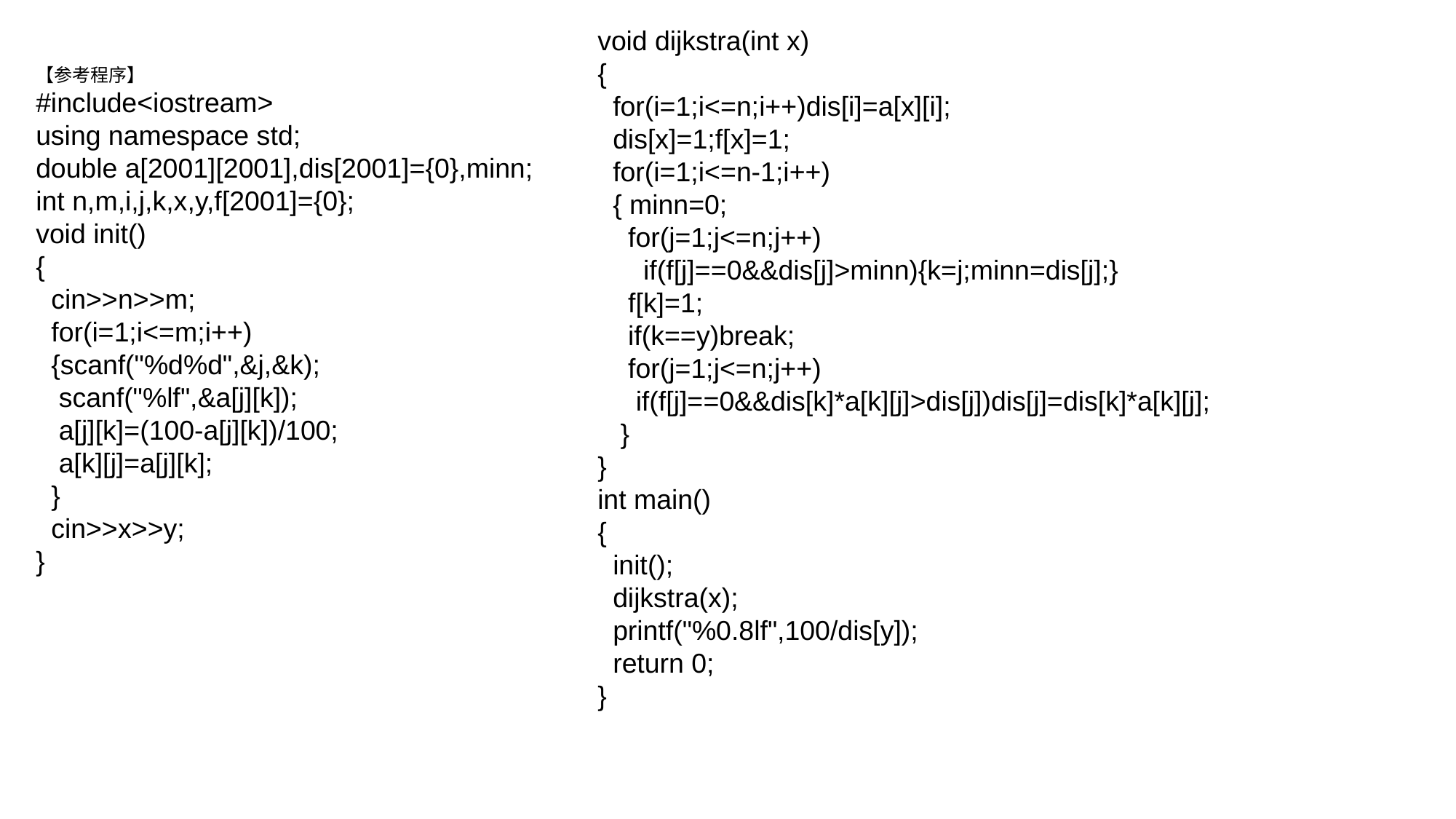

void dijkstra(int x)
{
  for(i=1;i<=n;i++)dis[i]=a[x][i];
  dis[x]=1;f[x]=1;
  for(i=1;i<=n-1;i++)
  { minn=0;
    for(j=1;j<=n;j++)
      if(f[j]==0&&dis[j]>minn){k=j;minn=dis[j];}
    f[k]=1;
    if(k==y)break;
    for(j=1;j<=n;j++)
     if(f[j]==0&&dis[k]*a[k][j]>dis[j])dis[j]=dis[k]*a[k][j];
   }
}
int main()
{
  init();
  dijkstra(x);
  printf("%0.8lf",100/dis[y]);
  return 0;
}
【参考程序】
#include<iostream>
using namespace std;
double a[2001][2001],dis[2001]={0},minn;
int n,m,i,j,k,x,y,f[2001]={0};
void init()
{
  cin>>n>>m;
  for(i=1;i<=m;i++)
  {scanf("%d%d",&j,&k);
   scanf("%lf",&a[j][k]);
   a[j][k]=(100-a[j][k])/100;
   a[k][j]=a[j][k];
  }
  cin>>x>>y;
}